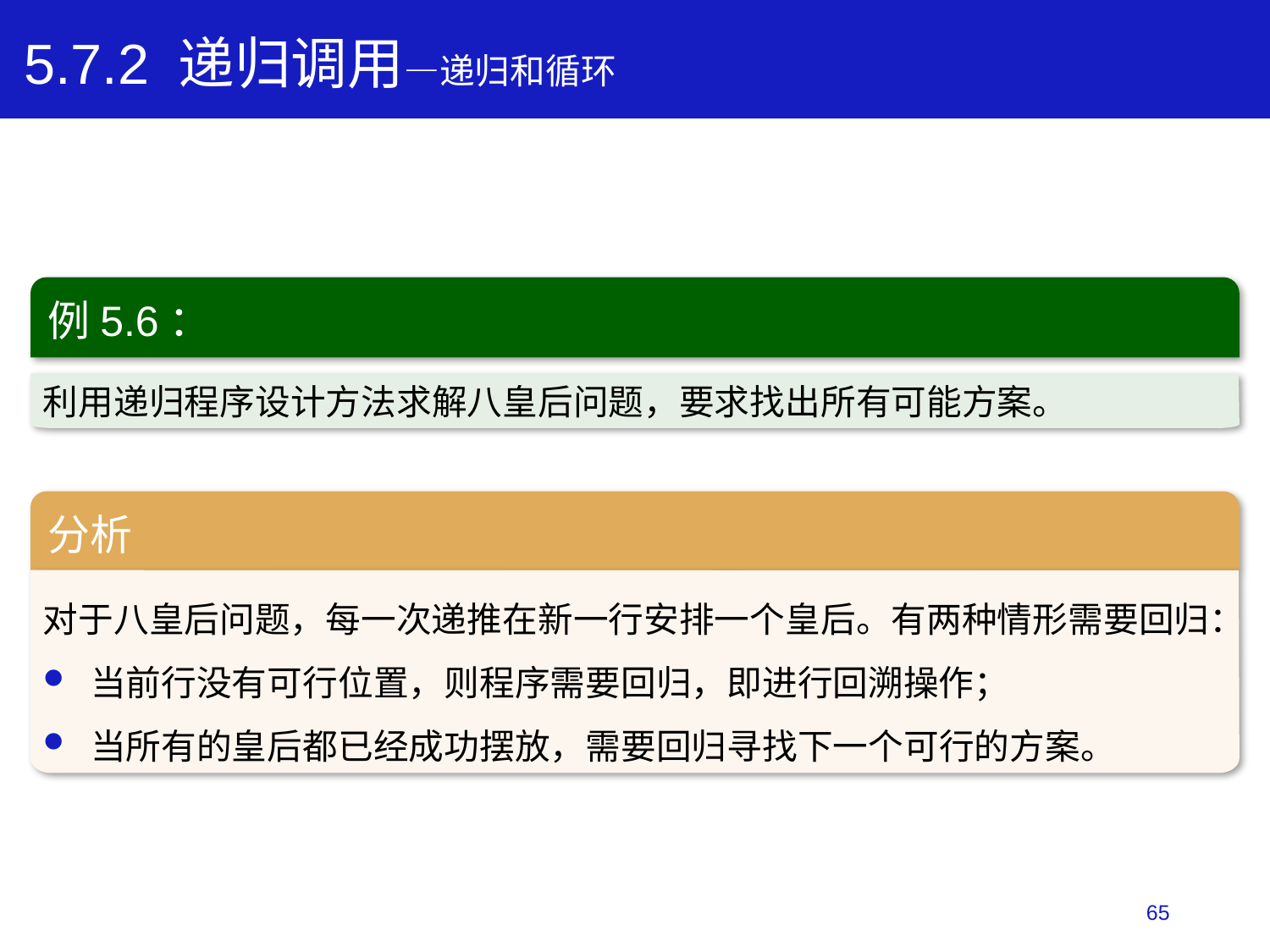

5.7.2 递归调用—递归和循环
例5.6：
利用递归程序设计方法求解八皇后问题，要求找出所有可能方案。
分析
对于八皇后问题，每一次递推在新一行安排一个皇后。有两种情形需要回归：
当前行没有可行位置，则程序需要回归，即进行回溯操作；
当所有的皇后都已经成功摆放，需要回归寻找下一个可行的方案。
65